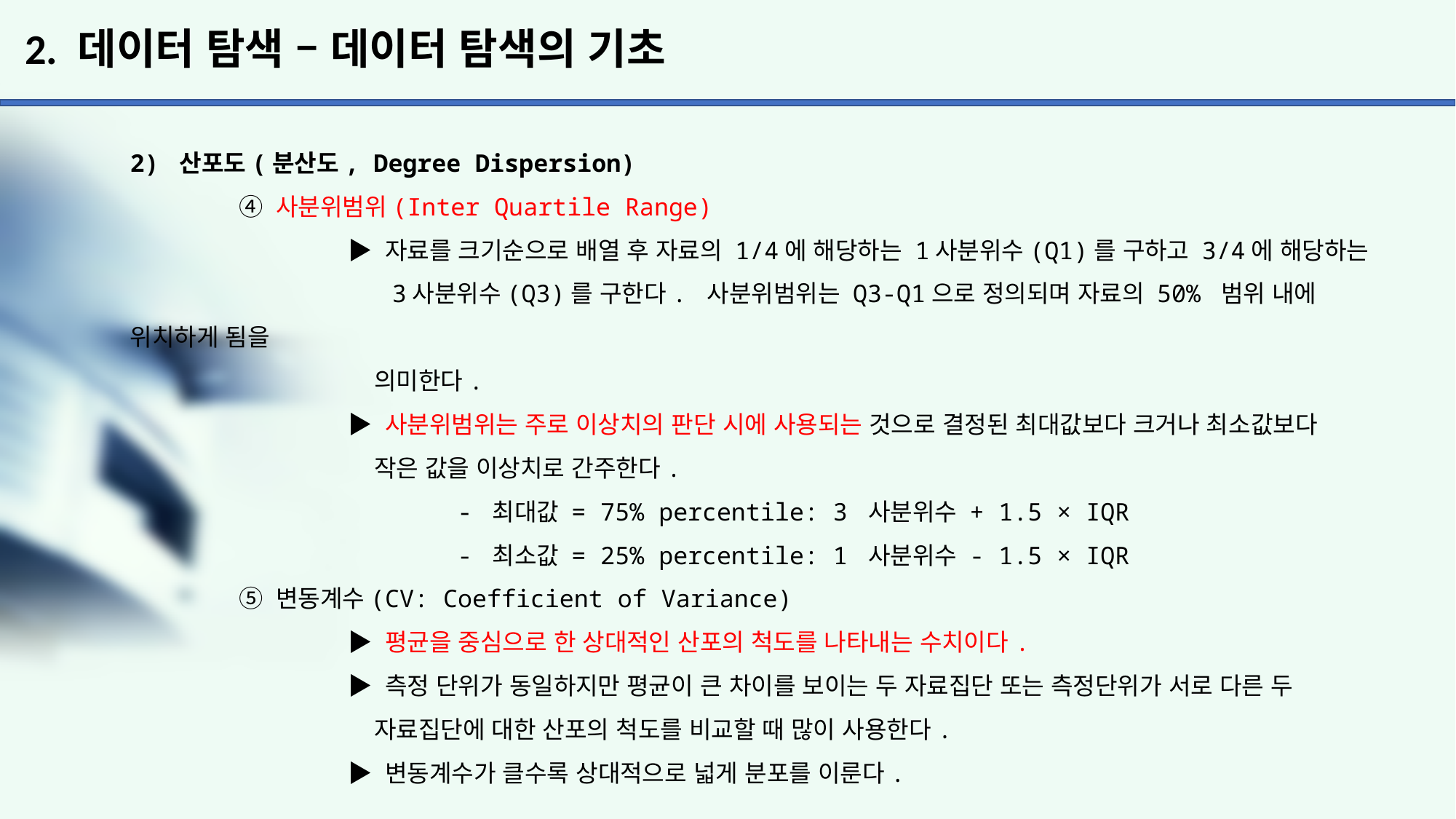

# 2. 데이터 탐색 – 데이터 탐색의 기초
2) 산포도(분산도, Degree Dispersion)
	④ 사분위범위(Inter Quartile Range)
	  	▶ 자료를 크기순으로 배열 후 자료의 1/4에 해당하는 1사분위수(Q1)를 구하고 3/4에 해당하는
		   3사분위수(Q3)를 구한다. 사분위범위는 Q3-Q1으로 정의되며 자료의 50% 범위 내에 위치하게 됨을
		   의미한다.
	  	▶ 사분위범위는 주로 이상치의 판단 시에 사용되는 것으로 결정된 최대값보다 크거나 최소값보다
		   작은 값을 이상치로 간주한다.
			- 최대값 = 75% percentile: 3 사분위수 + 1.5 × IQR
			- 최소값 = 25% percentile: 1 사분위수 - 1.5 × IQR
	⑤ 변동계수(CV: Coefficient of Variance)
	  	▶ 평균을 중심으로 한 상대적인 산포의 척도를 나타내는 수치이다.
	  	▶ 측정 단위가 동일하지만 평균이 큰 차이를 보이는 두 자료집단 또는 측정단위가 서로 다른 두
		   자료집단에 대한 산포의 척도를 비교할 때 많이 사용한다.
	  	▶ 변동계수가 클수록 상대적으로 넓게 분포를 이룬다.